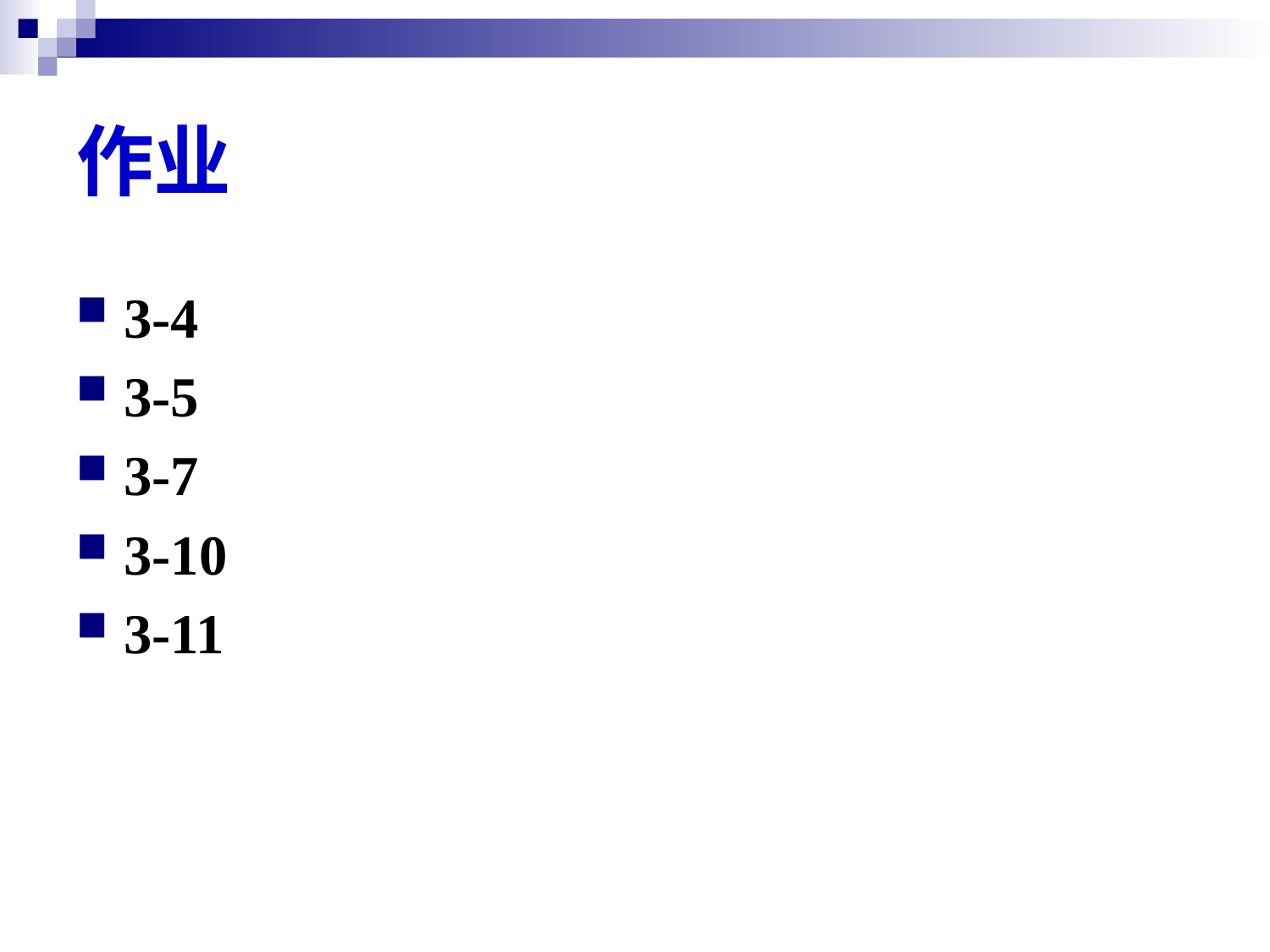

# 作业
3-4
3-5
3-7
3-10
3-11